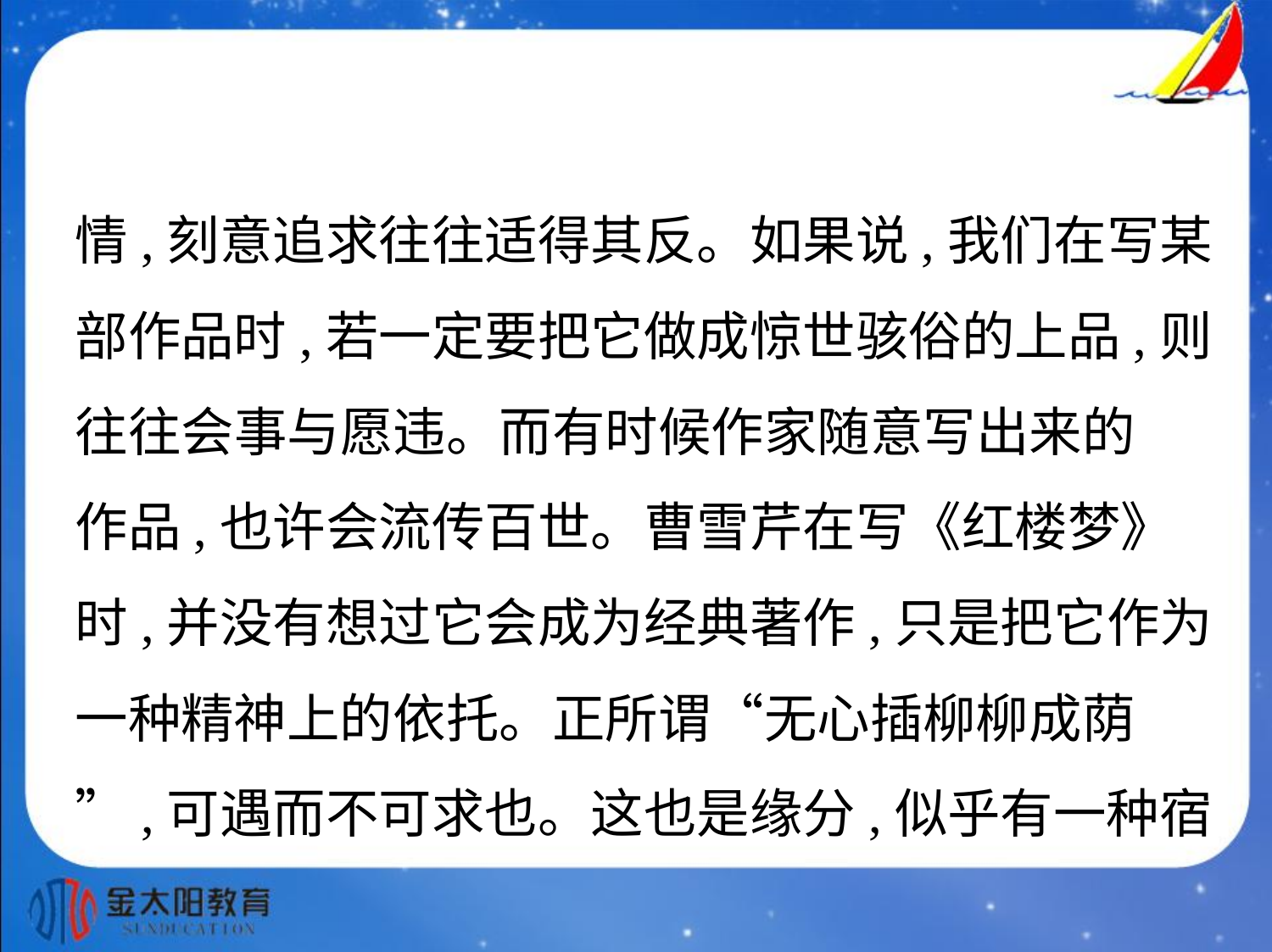

情,刻意追求往往适得其反。如果说,我们在写某
部作品时,若一定要把它做成惊世骇俗的上品,则
往往会事与愿违。而有时候作家随意写出来的
作品,也许会流传百世。曹雪芹在写《红楼梦》
时,并没有想过它会成为经典著作,只是把它作为
一种精神上的依托。正所谓“无心插柳柳成荫
”,可遇而不可求也。这也是缘分,似乎有一种宿